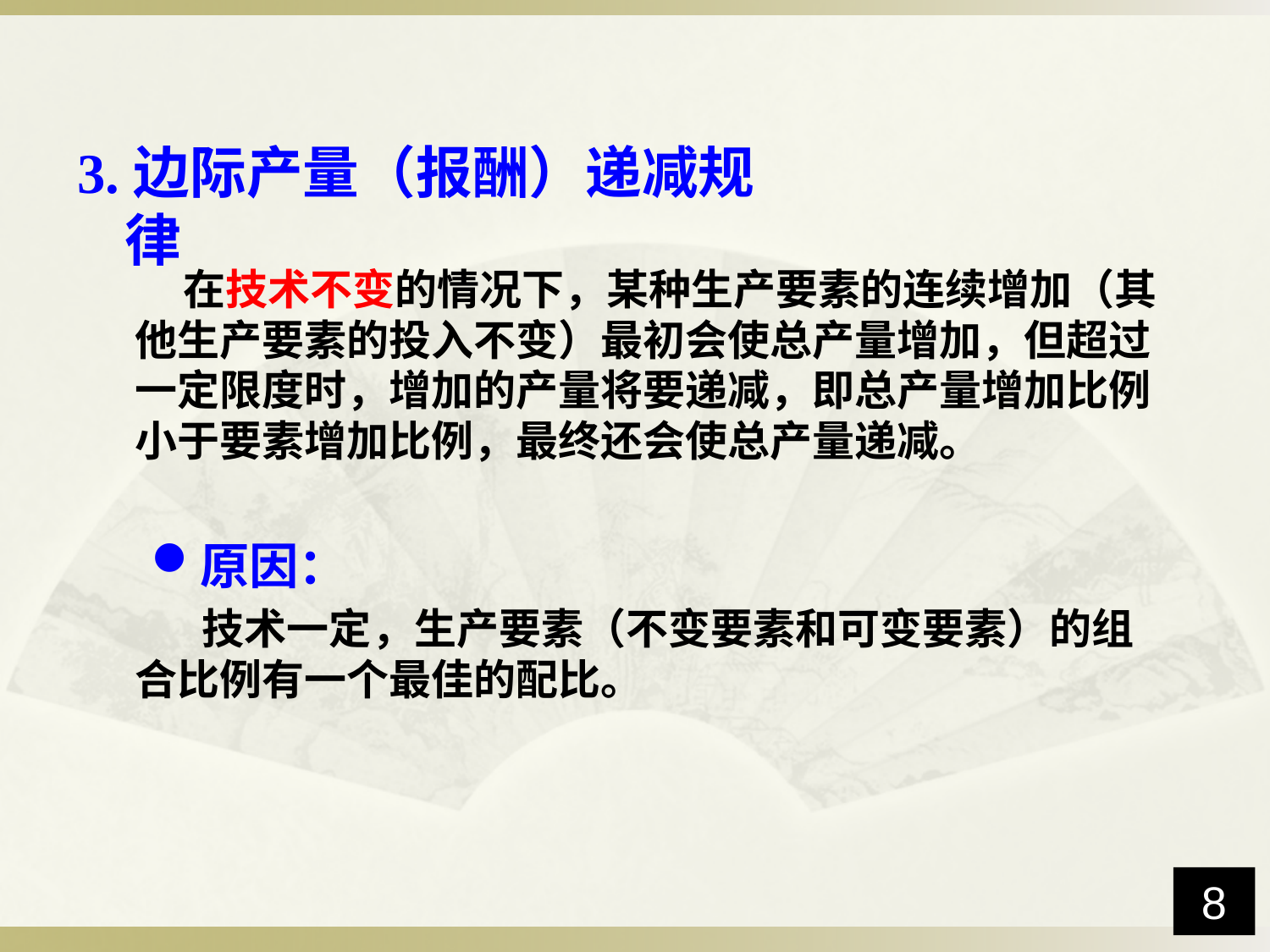

3.边际产量（报酬）递减规律
         在技术不变的情况下，某种生产要素的连续增加（其他生产要素的投入不变）最初会使总产量增加，但超过一定限度时，增加的产量将要递减，即总产量增加比例小于要素增加比例，最终还会使总产量递减。

原因：
           技术一定，生产要素（不变要素和可变要素）的组合比例有一个最佳的配比。
8